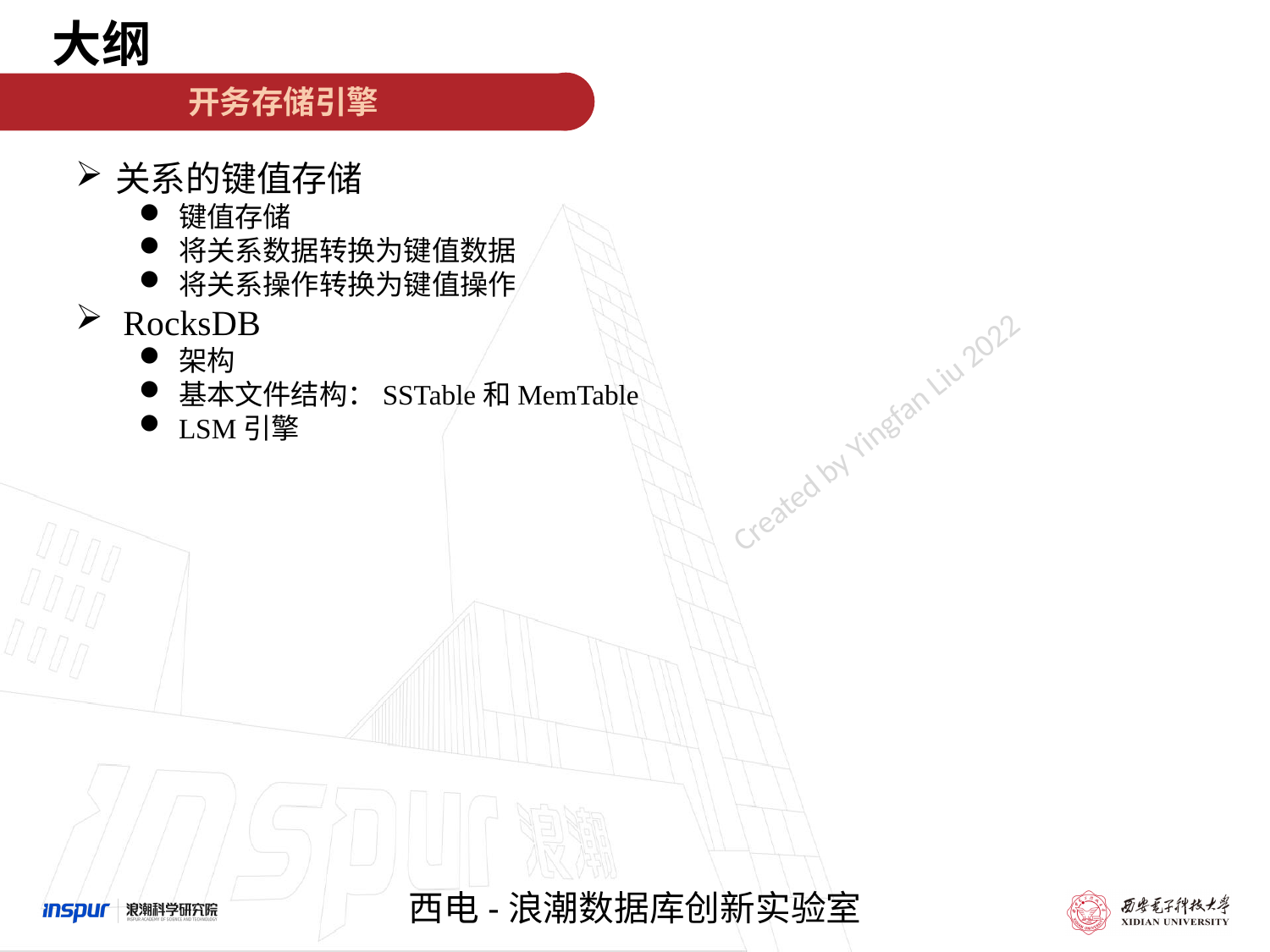

大纲

开务存储引擎
关系的键值存储
键值存储
将关系数据转换为键值数据
将关系操作转换为键值操作
RocksDB
架构
基本文件结构：SSTable和MemTable
LSM引擎